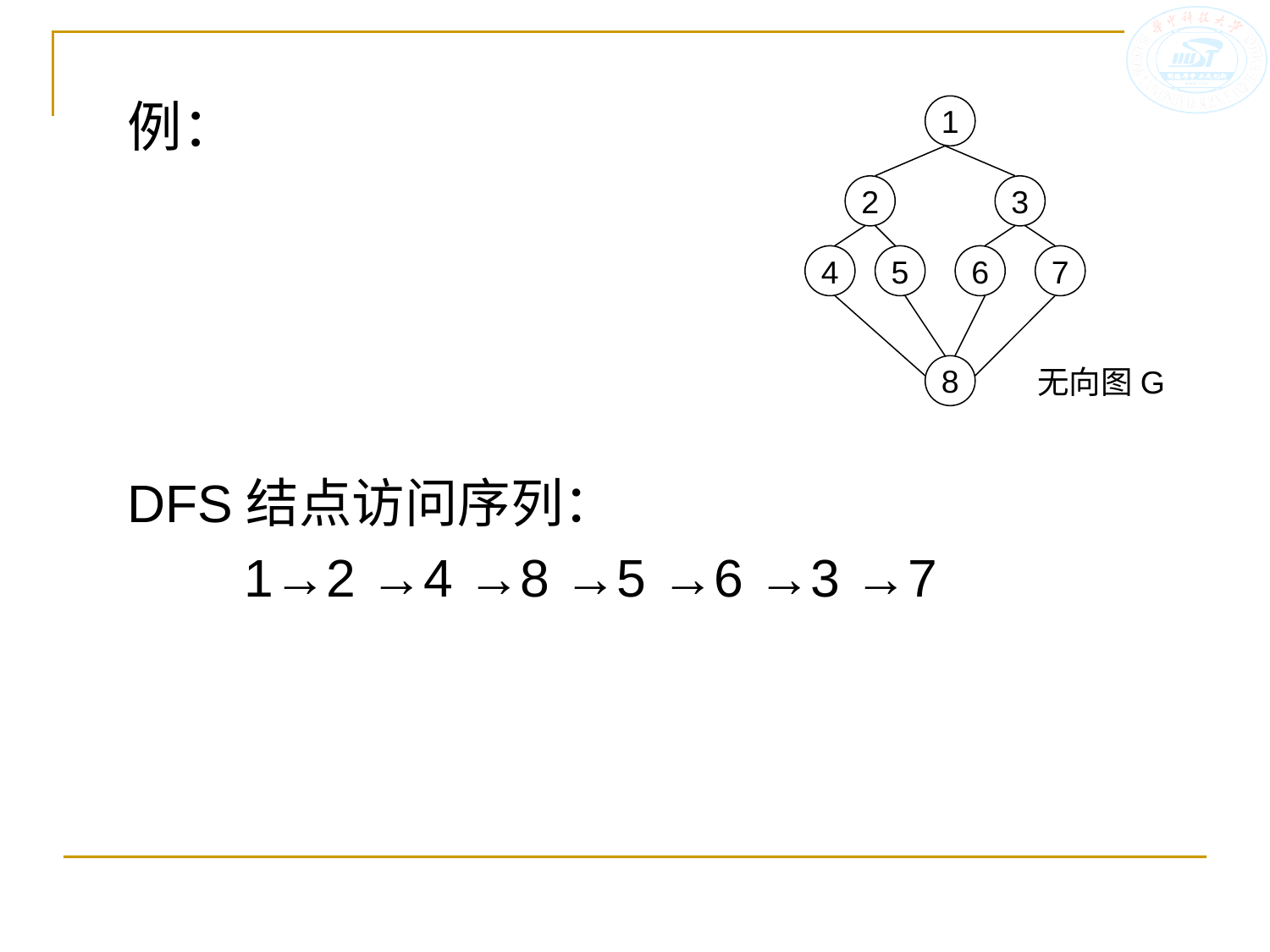

例：

DFS结点访问序列：
        1→2 →4 →8 →5 →6 →3 →7
1

2
3

4
5
6
7

8
无向图G